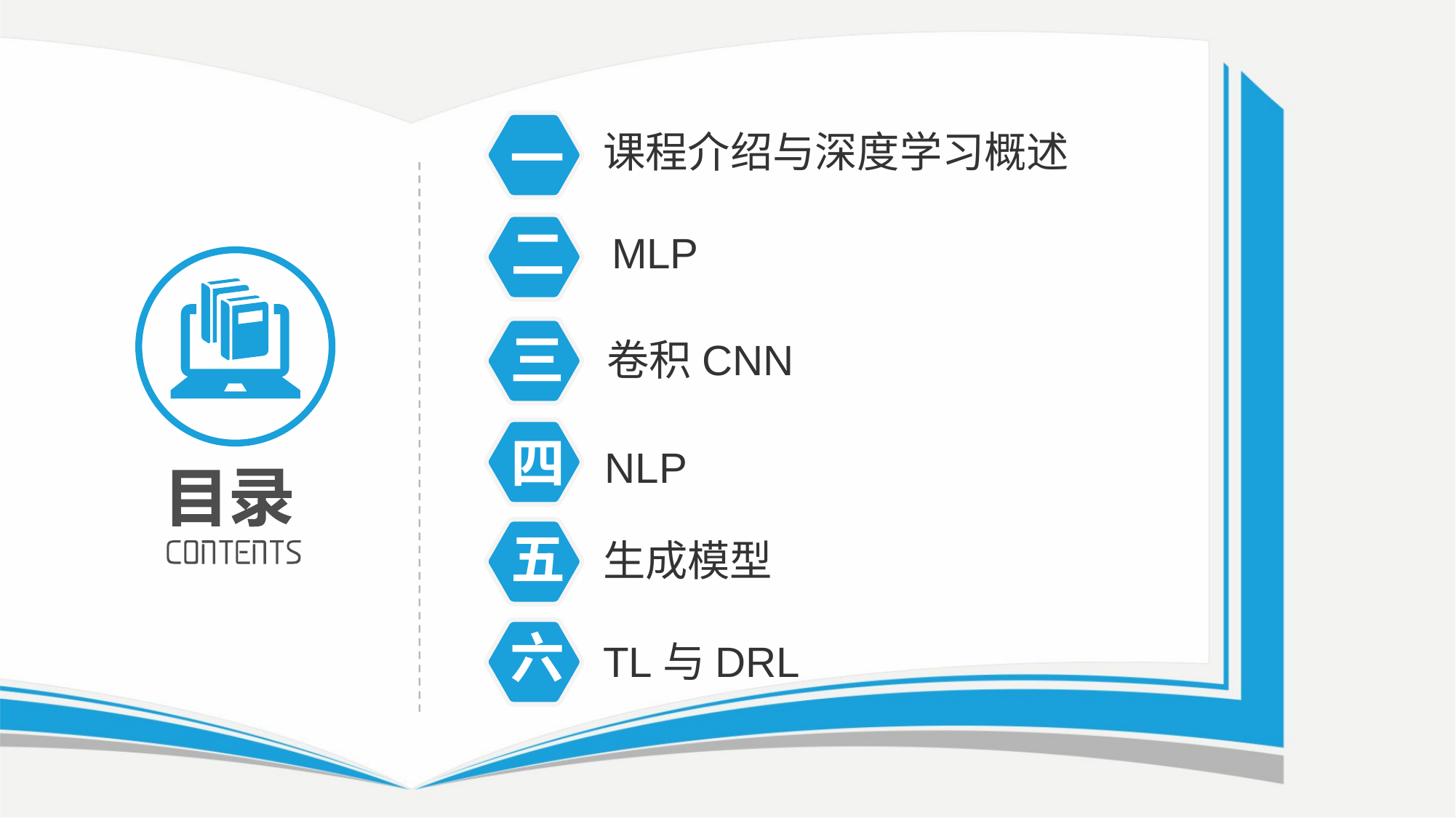

一
课程介绍与深度学习概述

二

MLP

三
卷积CNN

四
NLP

五
生成模型
六

TL与DRL